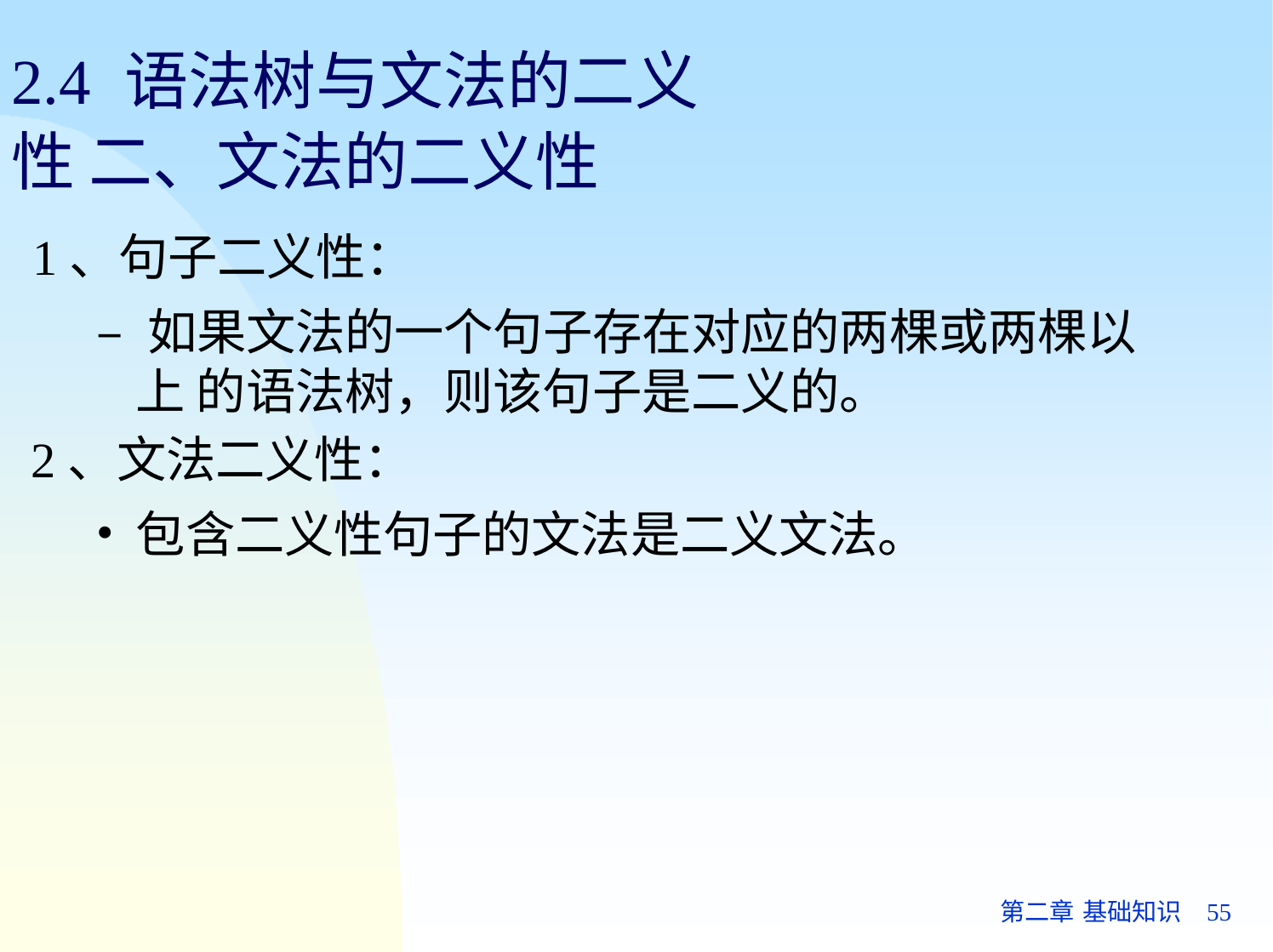

# 2.4	语法树与文法的二义性 二、文法的二义性
1、句子二义性：
– 如果文法的一个句子存在对应的两棵或两棵以上 的语法树，则该句子是二义的。
2、文法二义性：
包含二义性句子的文法是二义文法。
第二章 基础知识	55